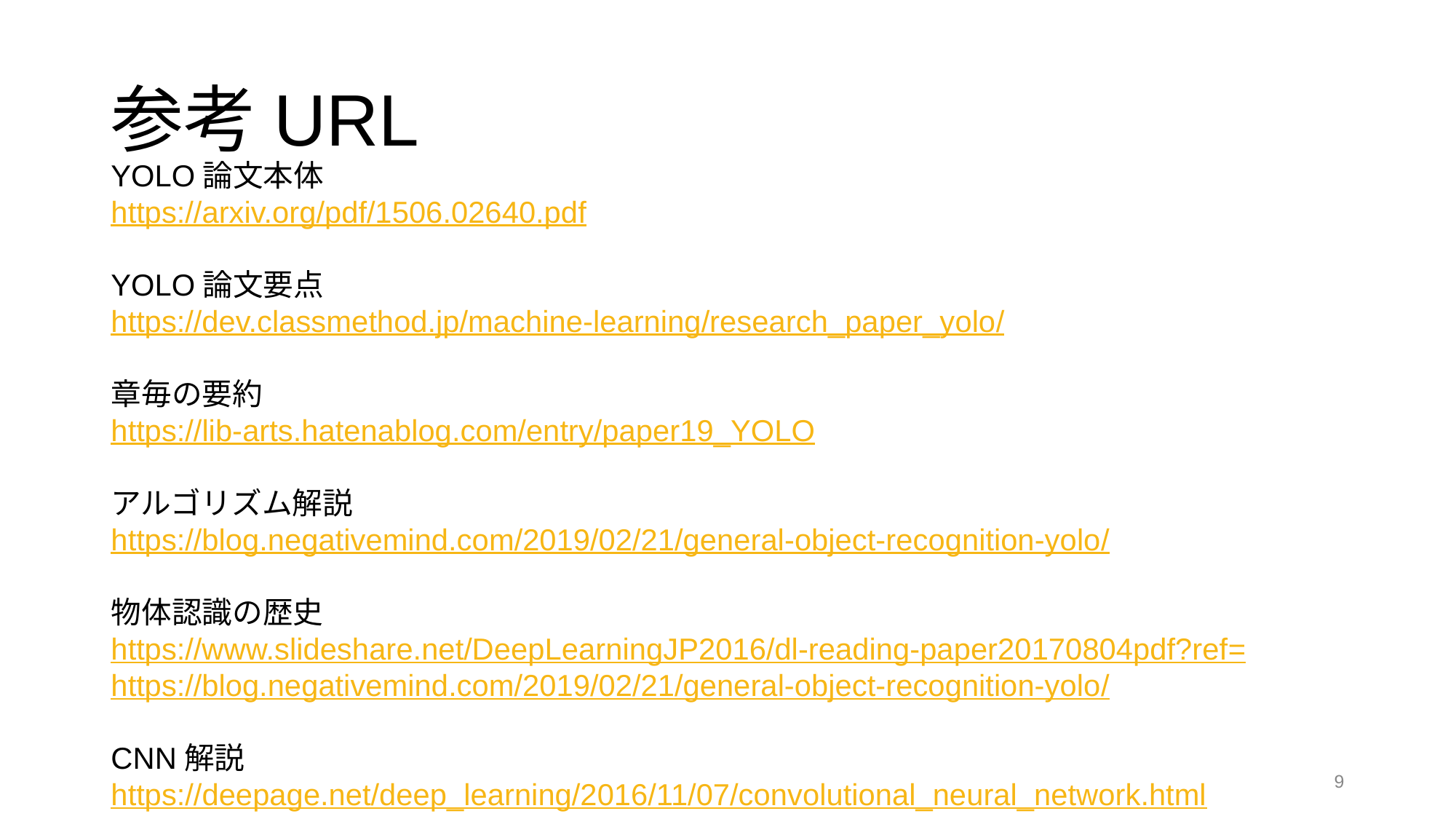

# 参考URL
YOLO論文本体
https://arxiv.org/pdf/1506.02640.pdf

YOLO論文要点
https://dev.classmethod.jp/machine-learning/research_paper_yolo/

章毎の要約
https://lib-arts.hatenablog.com/entry/paper19_YOLO

アルゴリズム解説
https://blog.negativemind.com/2019/02/21/general-object-recognition-yolo/

物体認識の歴史
https://www.slideshare.net/DeepLearningJP2016/dl-reading-paper20170804pdf?ref=
https://blog.negativemind.com/2019/02/21/general-object-recognition-yolo/

CNN解説
https://deepage.net/deep_learning/2016/11/07/convolutional_neural_network.html

9